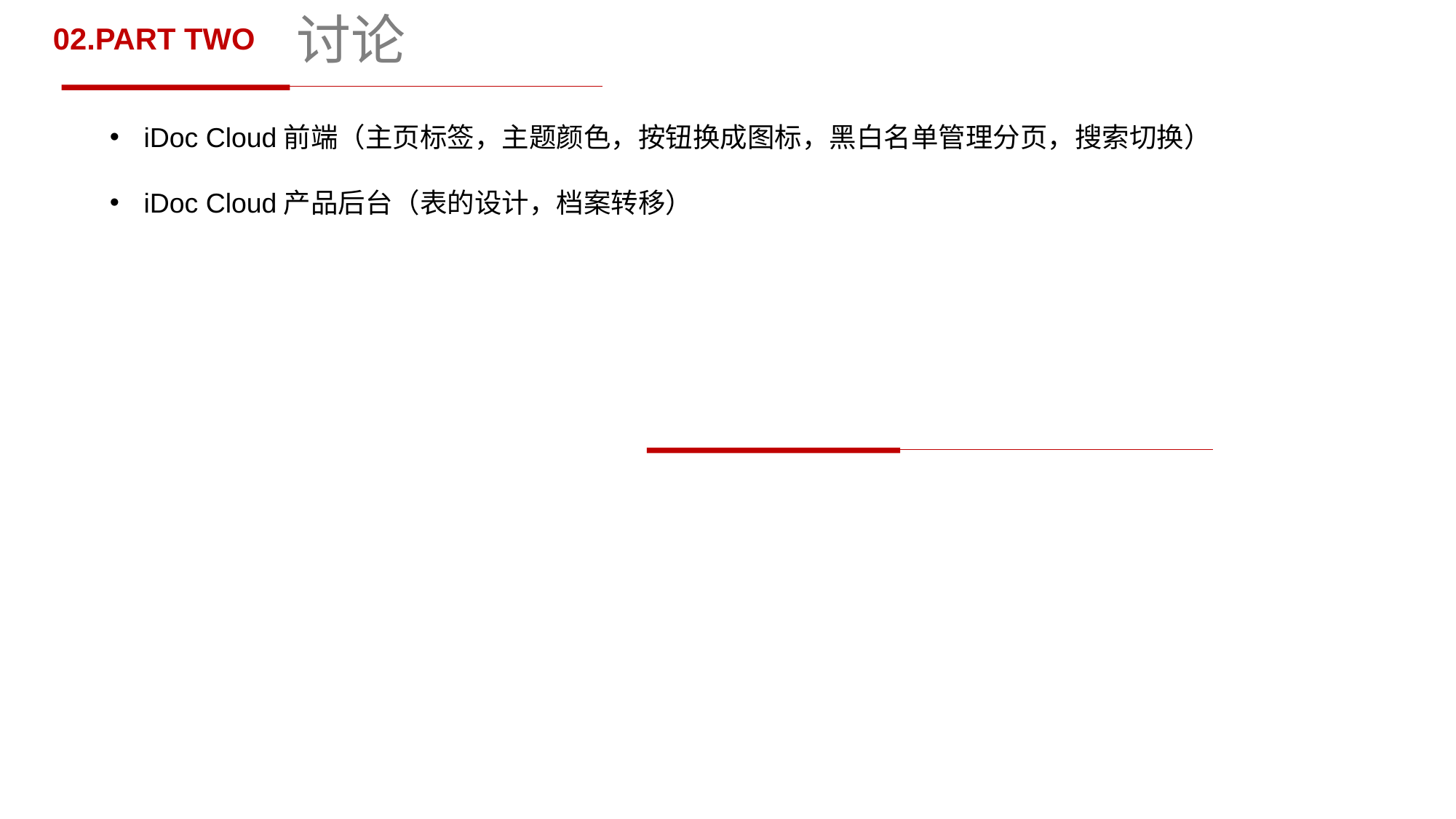

讨论
02.PART TWO

iDoc Cloud前端（主页标签，主题颜色，按钮换成图标，黑白名单管理分页，搜索切换）

iDoc Cloud产品后台（表的设计，档案转移）